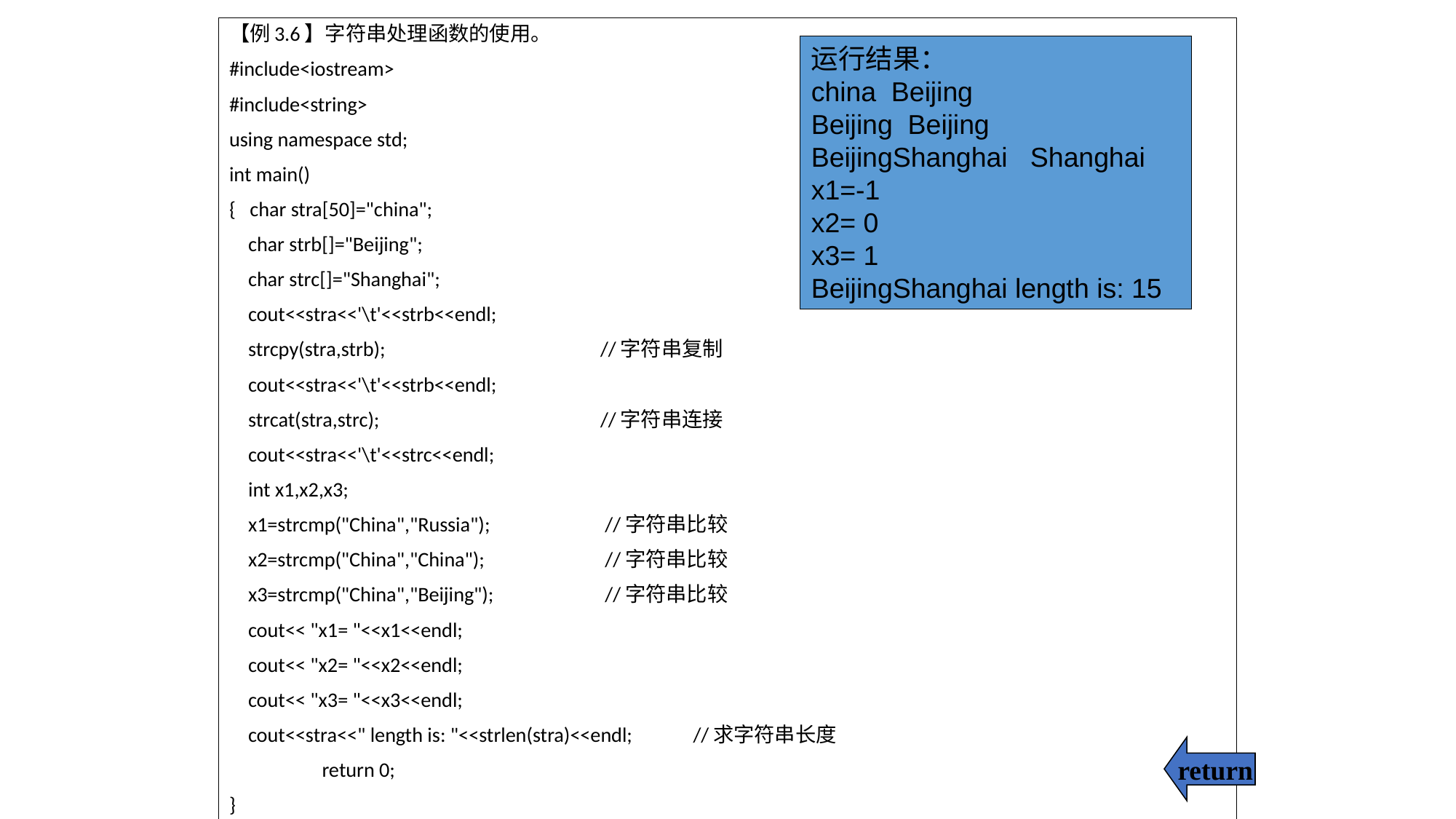

【例3.6】字符串处理函数的使用。
#include<iostream>
#include<string>
using namespace std;
int main()
{   char stra[50]="china";
    char strb[]="Beijing";
    char strc[]="Shanghai";
    cout<<stra<<'\t'<<strb<<endl;
    strcpy(stra,strb);                		//字符串复制
    cout<<stra<<'\t'<<strb<<endl;
    strcat(stra,strc);                 		//字符串连接
    cout<<stra<<'\t'<<strc<<endl;
    int x1,x2,x3;
    x1=strcmp("China","Russia");     	 //字符串比较
    x2=strcmp("China","China");      	 //字符串比较
    x3=strcmp("China","Beijing");      	 //字符串比较
    cout<< "x1= "<<x1<<endl;
    cout<< "x2= "<<x2<<endl;
    cout<< "x3= "<<x3<<endl;
    cout<<stra<<" length is: "<<strlen(stra)<<endl; 	//求字符串长度
	return 0;
}
运行结果：
china  Beijing
Beijing  Beijing
BeijingShanghai   Shanghai
x1=-1
x2= 0
x3= 1
BeijingShanghai length is: 15
return